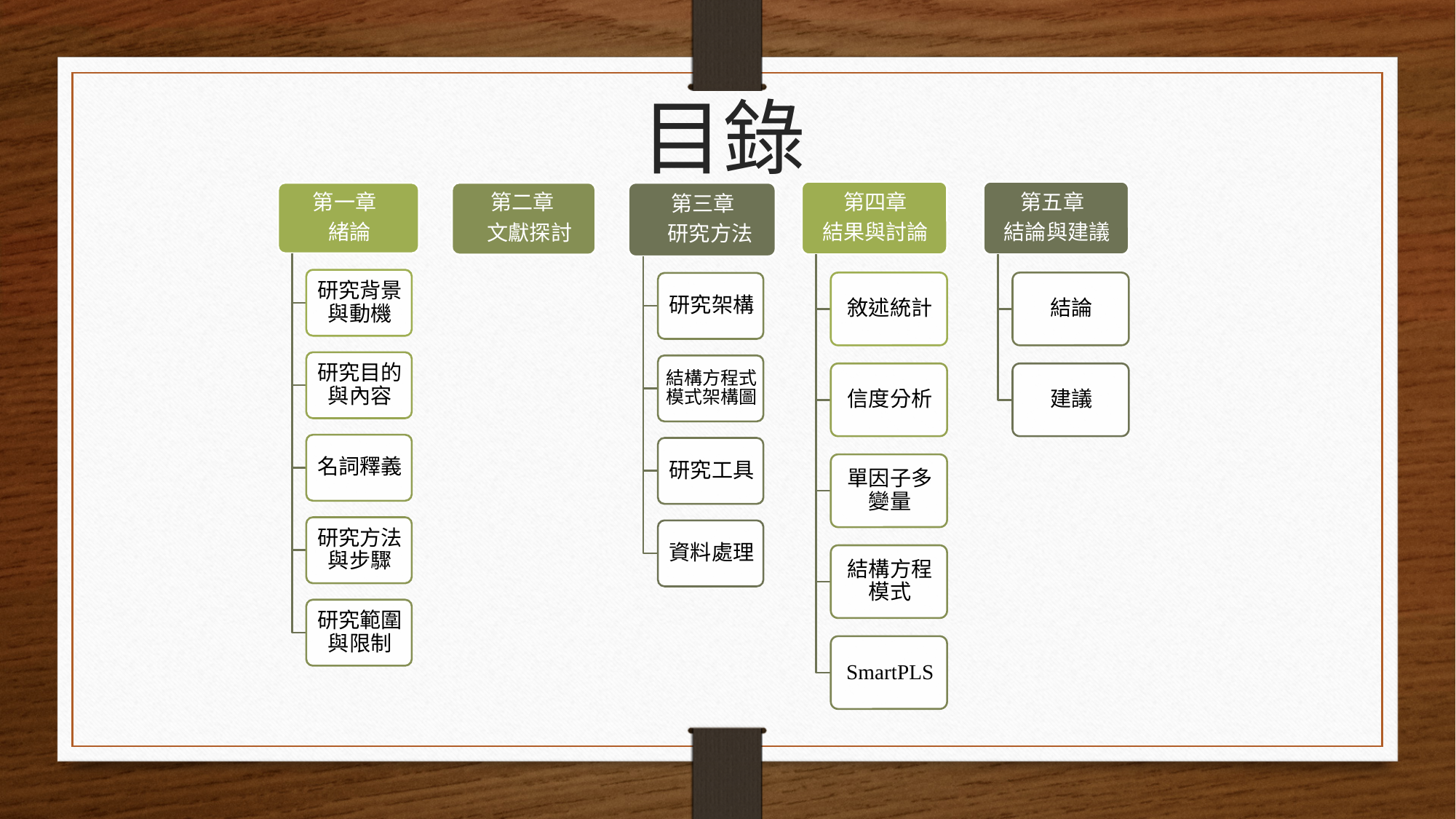

目錄
第一章
緒論
研究背景與動機
研究目的與內容
名詞釋義
研究方法與步驟
研究範圍與限制
第二章
 文獻探討
第三章
  研究方法
研究架構
結構方程式模式架構圖
研究工具
資料處理
第四章
結果與討論
敘述統計
信度分析
單因子多變量
結構方程模式
SmartPLS
第五章
結論與建議
結論
建議